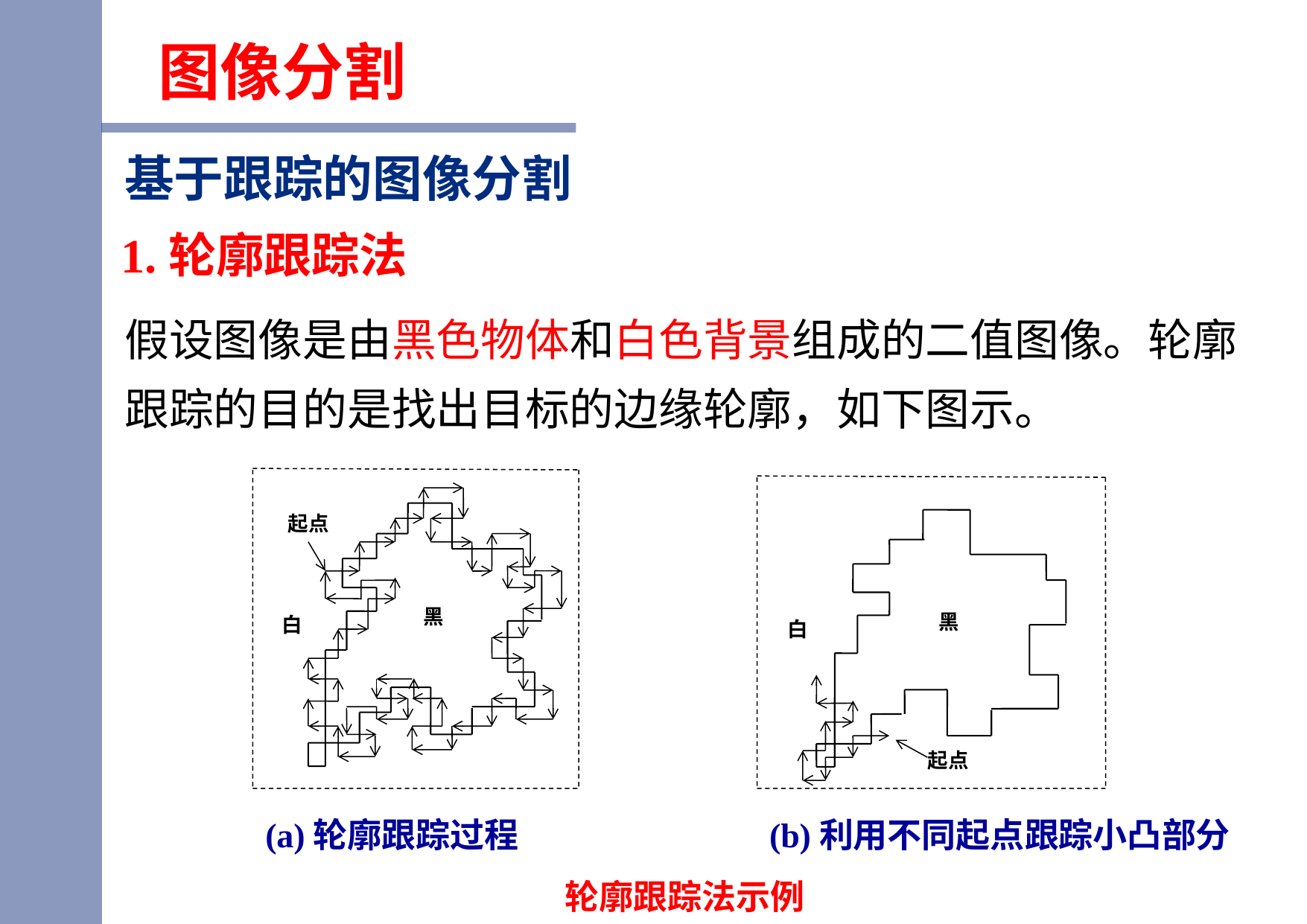

图像分割
基于跟踪的图像分割
1.轮廓跟踪法
假设图像是由黑色物体和白色背景组成的二值图像。轮廓跟踪的目的是找出目标的边缘轮廓，如下图示。

起点

黑
白

黑
白

起点

(a)轮廓跟踪过程                               (b)利用不同起点跟踪小凸部分
轮廓跟踪法示例